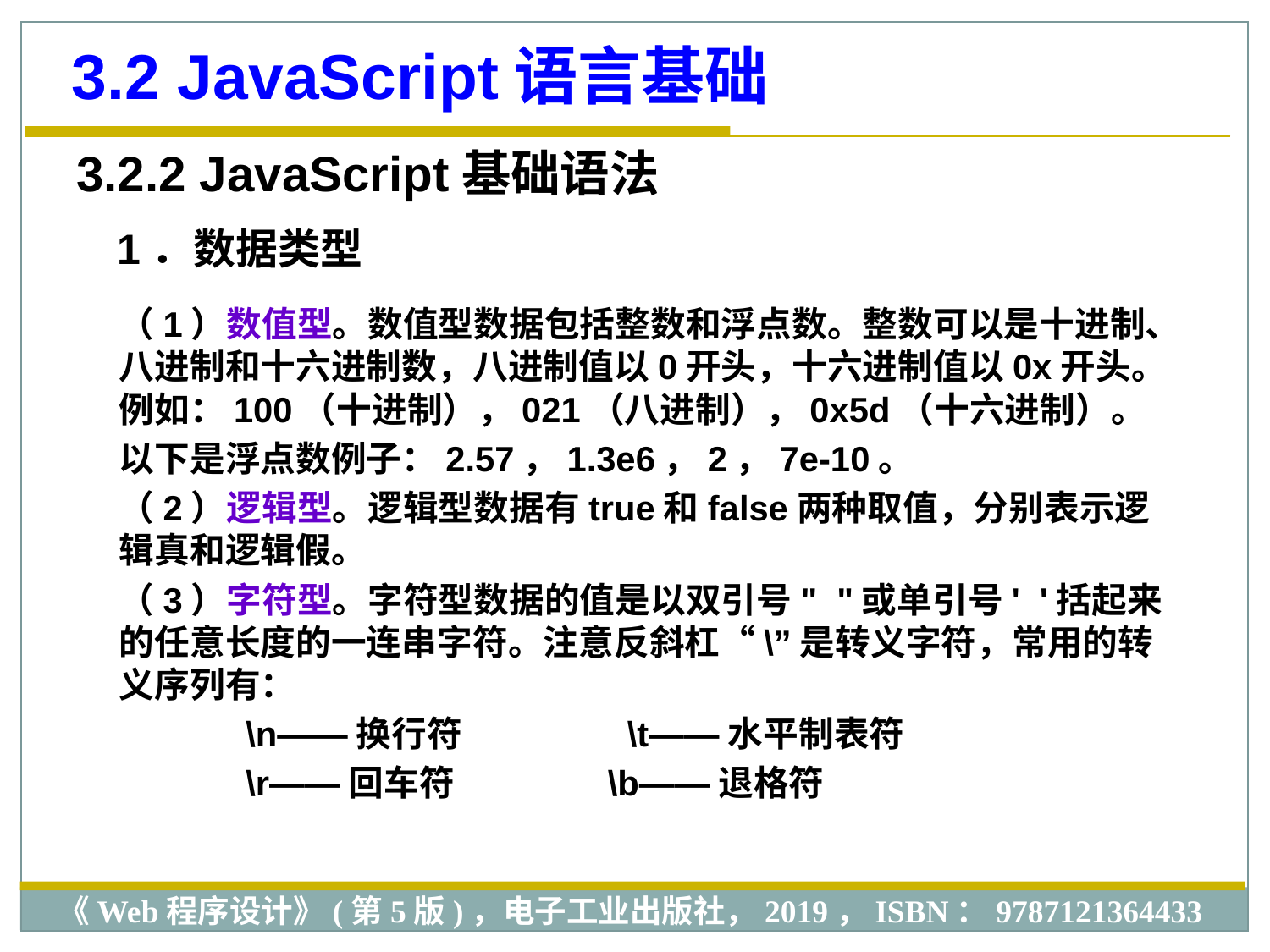

3.2 JavaScript语言基础
3.2.2 JavaScript基础语法
1．数据类型
（1）数值型。数值型数据包括整数和浮点数。整数可以是十进制、八进制和十六进制数，八进制值以0开头，十六进制值以0x开头。例如：100（十进制），021（八进制），0x5d（十六进制）。
以下是浮点数例子：2.57，1.3e6，2，7e-10。
（2）逻辑型。逻辑型数据有true和false两种取值，分别表示逻辑真和逻辑假。
（3）字符型。字符型数据的值是以双引号"  "或单引号'  '括起来的任意长度的一连串字符。注意反斜杠“\”是转义字符，常用的转义序列有：
             \n——换行符     	\t——水平制表符
             \r——回车符                  \b——退格符